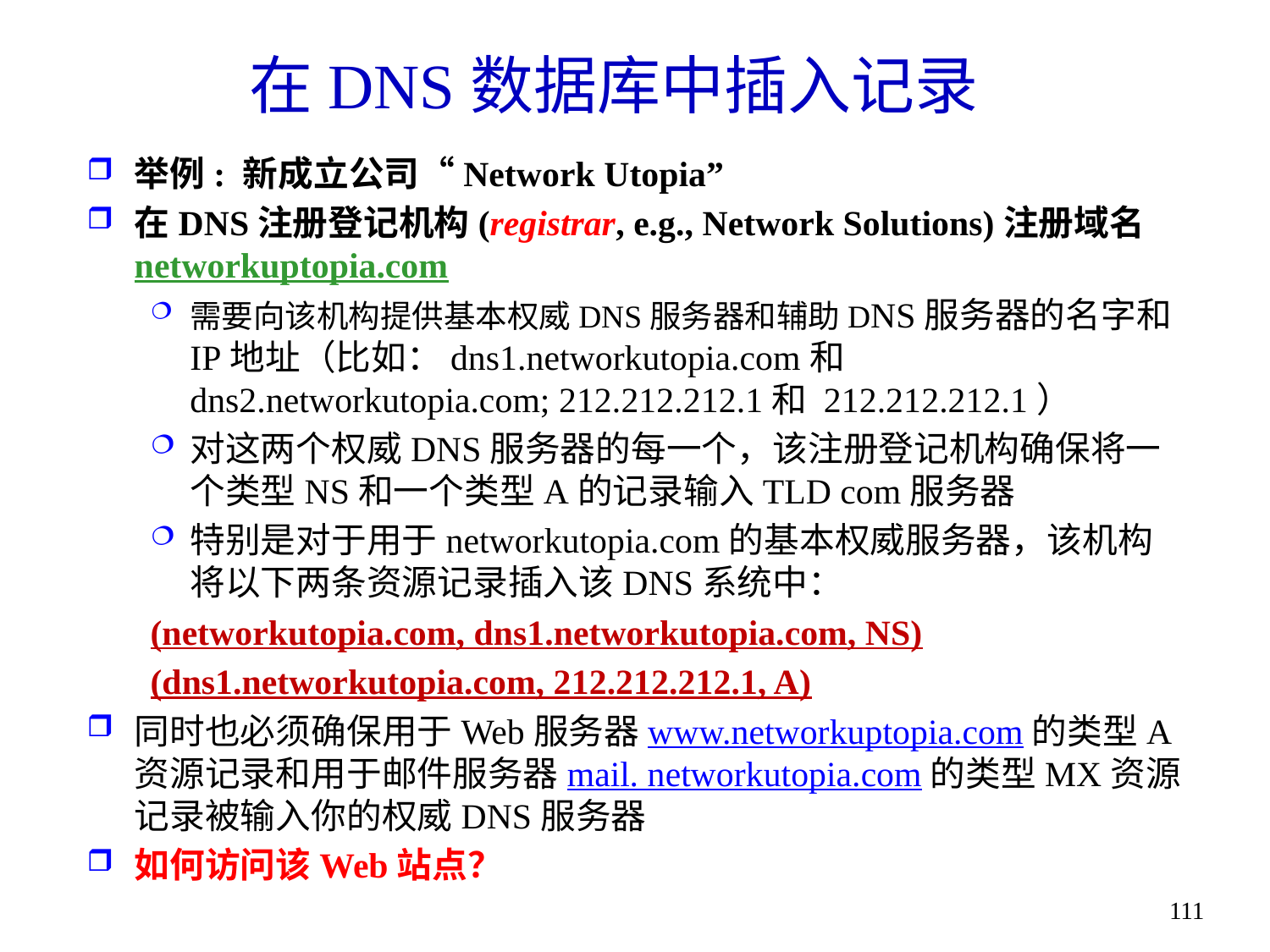

# 在DNS数据库中插入记录
举例: 新成立公司“Network Utopia”
在DNS注册登记机构(registrar, e.g., Network Solutions)注册域名networkuptopia.com
需要向该机构提供基本权威DNS服务器和辅助DNS服务器的名字和IP地址（比如：dns1.networkutopia.com和dns2.networkutopia.com; 212.212.212.1和 212.212.212.1）
对这两个权威DNS服务器的每一个，该注册登记机构确保将一个类型NS和一个类型A的记录输入TLD com服务器
特别是对于用于networkutopia.com的基本权威服务器，该机构将以下两条资源记录插入该DNS系统中：
(networkutopia.com, dns1.networkutopia.com, NS)
(dns1.networkutopia.com, 212.212.212.1, A)
同时也必须确保用于Web服务器www.networkuptopia.com的类型A资源记录和用于邮件服务器mail. networkutopia.com的类型MX资源记录被输入你的权威DNS服务器
如何访问该Web站点？
111